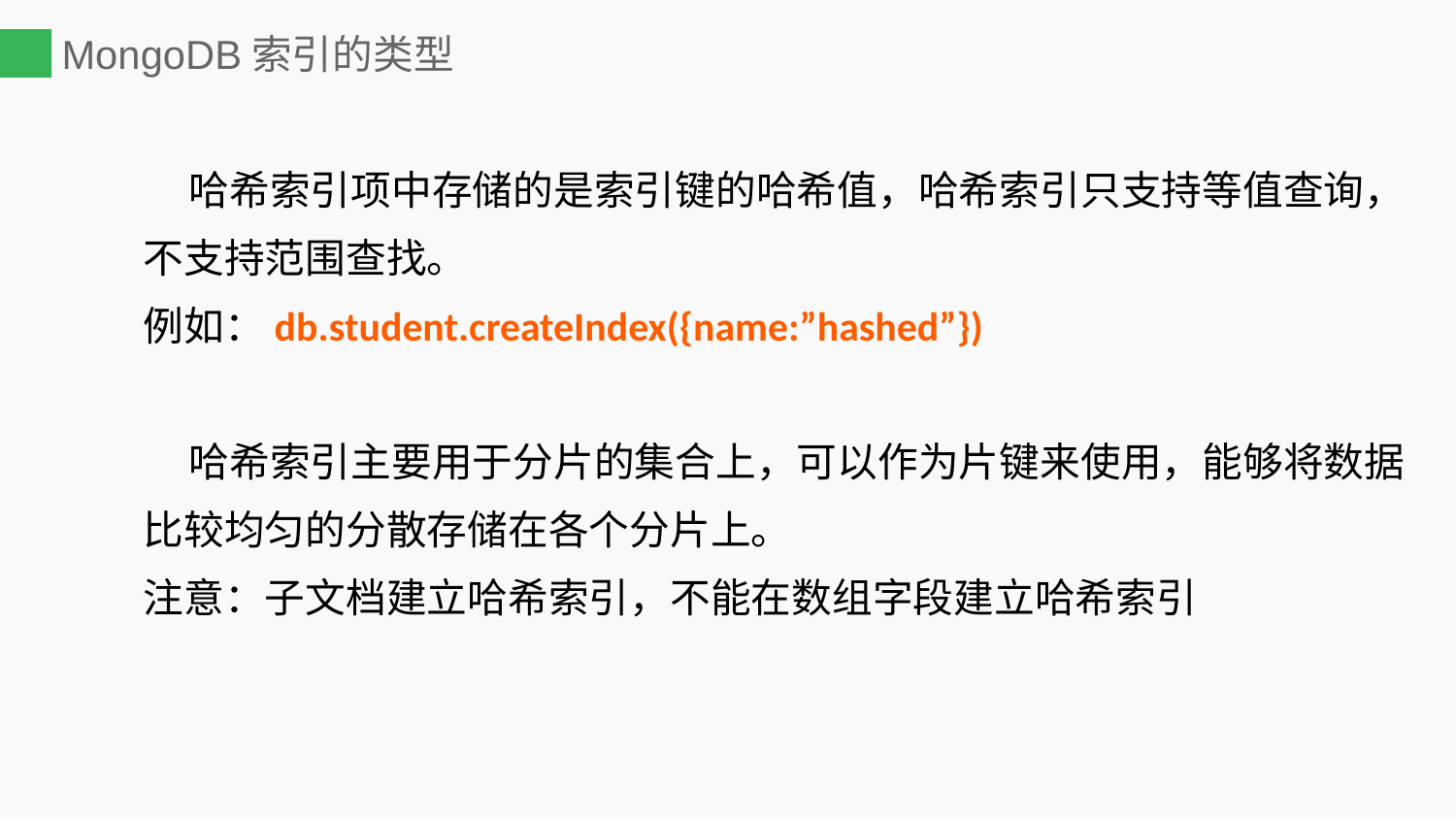

# MongoDB索引的类型
    哈希索引项中存储的是索引键的哈希值，哈希索引只支持等值查询，不支持范围查找。
例如：db.student.createIndex({name:”hashed”})

    哈希索引主要用于分片的集合上，可以作为片键来使用，能够将数据比较均匀的分散存储在各个分片上。
注意：子文档建立哈希索引，不能在数组字段建立哈希索引